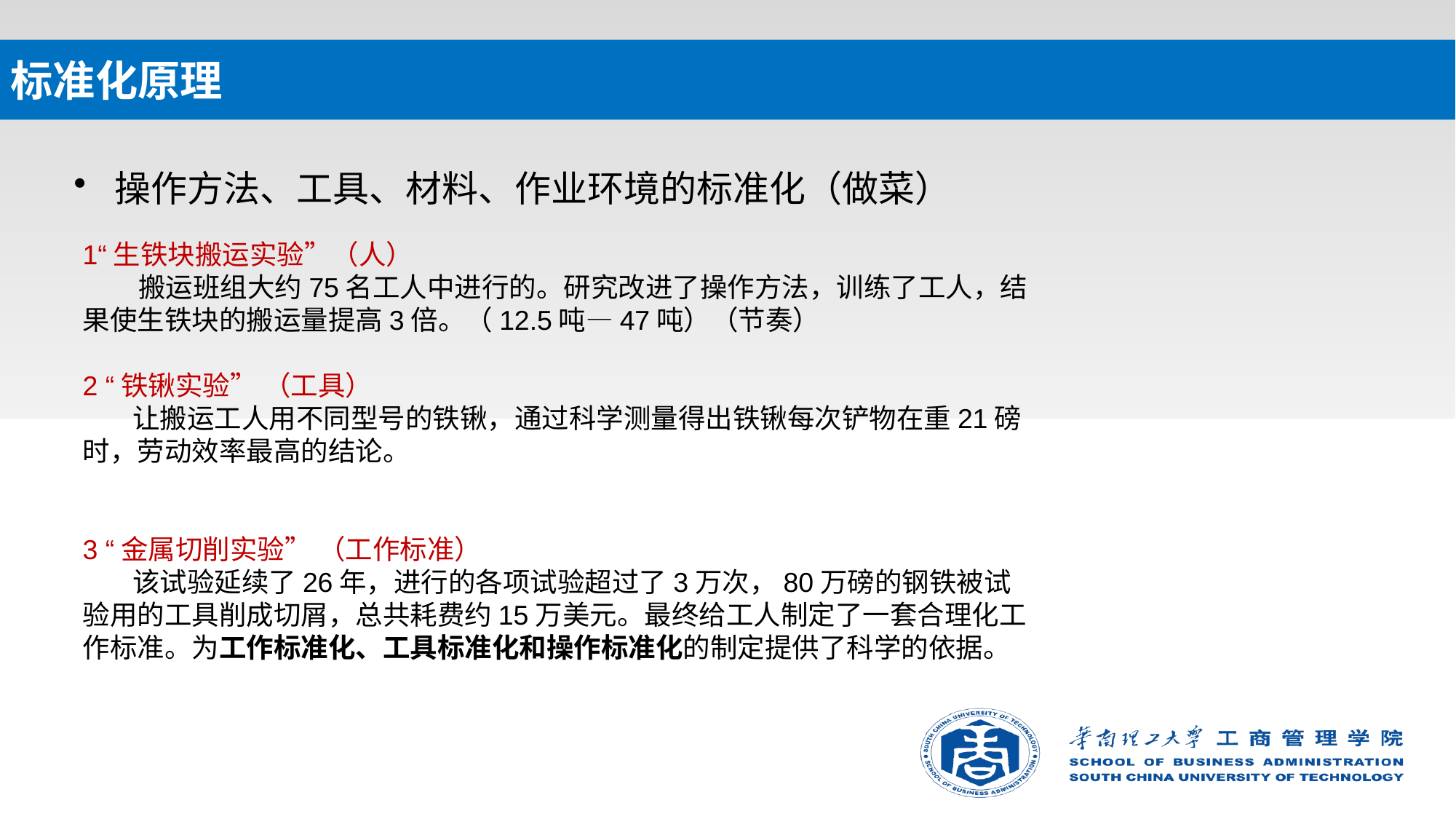

# 标准化原理
操作方法、工具、材料、作业环境的标准化（做菜）
1“生铁块搬运实验”（人）
        搬运班组大约75名工人中进行的。研究改进了操作方法，训练了工人，结果使生铁块的搬运量提高3倍。（12.5吨—47吨）（节奏）

2 “铁锹实验” （工具）
       让搬运工人用不同型号的铁锹，通过科学测量得出铁锹每次铲物在重21磅时，劳动效率最高的结论。

3 “金属切削实验” （工作标准）
       该试验延续了26年，进行的各项试验超过了3万次，80万磅的钢铁被试验用的工具削成切屑，总共耗费约15万美元。最终给工人制定了一套合理化工作标准。为工作标准化、工具标准化和操作标准化的制定提供了科学的依据。